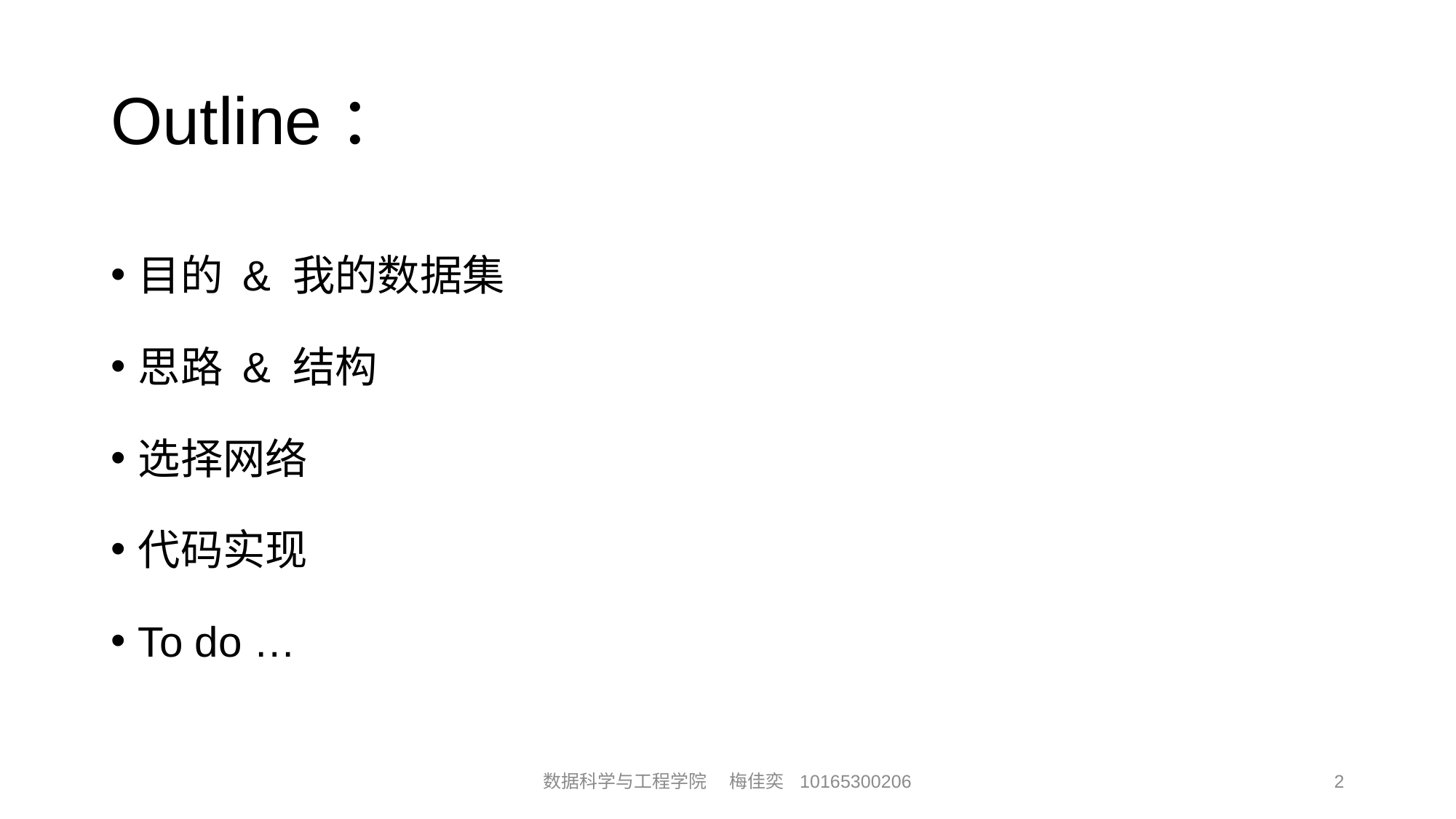

# Outline：
目的 & 我的数据集
思路 & 结构
选择网络
代码实现
To do …
数据科学与工程学院    梅佳奕  10165300206
2